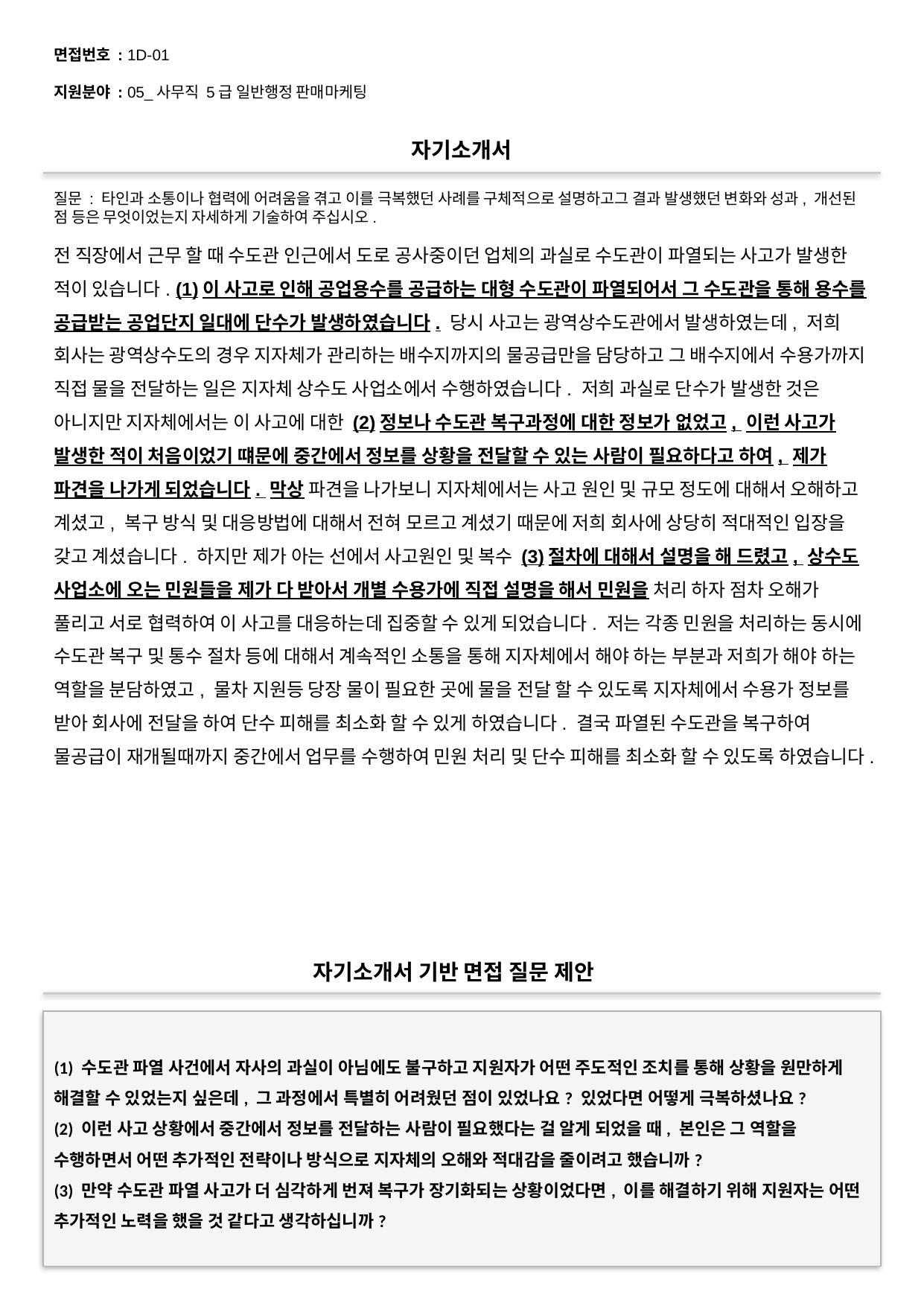

면접번호 : 1D-01

지원분야 : 05_사무직 5급 일반행정 판매마케팅
#

자기소개서

질문 : 타인과 소통이나 협력에 어려움을 겪고 이를 극복했던 사례를 구체적으로 설명하고그 결과 발생했던 변화와 성과, 개선된 점 등은 무엇이었는지 자세하게 기술하여 주십시오.

전 직장에서 근무 할 때 수도관 인근에서 도로 공사중이던 업체의 과실로 수도관이 파열되는 사고가 발생한 적이 있습니다. (1)이 사고로 인해 공업용수를 공급하는 대형 수도관이 파열되어서 그 수도관을 통해 용수를 공급받는 공업단지 일대에 단수가 발생하였습니다. 당시 사고는 광역상수도관에서 발생하였는데, 저희 회사는 광역상수도의 경우 지자체가 관리하는 배수지까지의 물공급만을 담당하고 그 배수지에서 수용가까지 직접 물을 전달하는 일은 지자체 상수도 사업소에서 수행하였습니다. 저희 과실로 단수가 발생한 것은 아니지만 지자체에서는 이 사고에 대한 (2)정보나 수도관 복구과정에 대한 정보가 없었고, 이런 사고가 발생한 적이 처음이었기 떄문에 중간에서 정보를 상황을 전달할 수 있는 사람이 필요하다고 하여, 제가 파견을 나가게 되었습니다. 막상 파견을 나가보니 지자체에서는 사고 원인 및 규모 정도에 대해서 오해하고 계셨고, 복구 방식 및 대응방법에 대해서 전혀 모르고 계셨기 때문에 저희 회사에 상당히 적대적인 입장을 갖고 계셨습니다. 하지만 제가 아는 선에서 사고원인 및 복수 (3)절차에 대해서 설명을 해 드렸고, 상수도 사업소에 오는 민원들을 제가 다 받아서 개별 수용가에 직접 설명을 해서 민원을 처리 하자 점차 오해가 풀리고 서로 협력하여 이 사고를 대응하는데 집중할 수 있게 되었습니다. 저는 각종 민원을 처리하는 동시에 수도관 복구 및 통수 절차 등에 대해서 계속적인 소통을 통해 지자체에서 해야 하는 부분과 저희가 해야 하는 역할을 분담하였고, 물차 지원등 당장 물이 필요한 곳에 물을 전달 할 수 있도록 지자체에서 수용가 정보를 받아 회사에 전달을 하여 단수 피해를 최소화 할 수 있게 하였습니다. 결국 파열된 수도관을 복구하여 물공급이 재개될때까지 중간에서 업무를 수행하여 민원 처리 및 단수 피해를 최소화 할 수 있도록 하였습니다.

자기소개서 기반 면접 질문 제안

(1) 수도관 파열 사건에서 자사의 과실이 아님에도 불구하고 지원자가 어떤 주도적인 조치를 통해 상황을 원만하게 해결할 수 있었는지 싶은데, 그 과정에서 특별히 어려웠던 점이 있었나요? 있었다면 어떻게 극복하셨나요?
(2) 이런 사고 상황에서 중간에서 정보를 전달하는 사람이 필요했다는 걸 알게 되었을 때, 본인은 그 역할을 수행하면서 어떤 추가적인 전략이나 방식으로 지자체의 오해와 적대감을 줄이려고 했습니까?
(3) 만약 수도관 파열 사고가 더 심각하게 번져 복구가 장기화되는 상황이었다면, 이를 해결하기 위해 지원자는 어떤 추가적인 노력을 했을 것 같다고 생각하십니까?